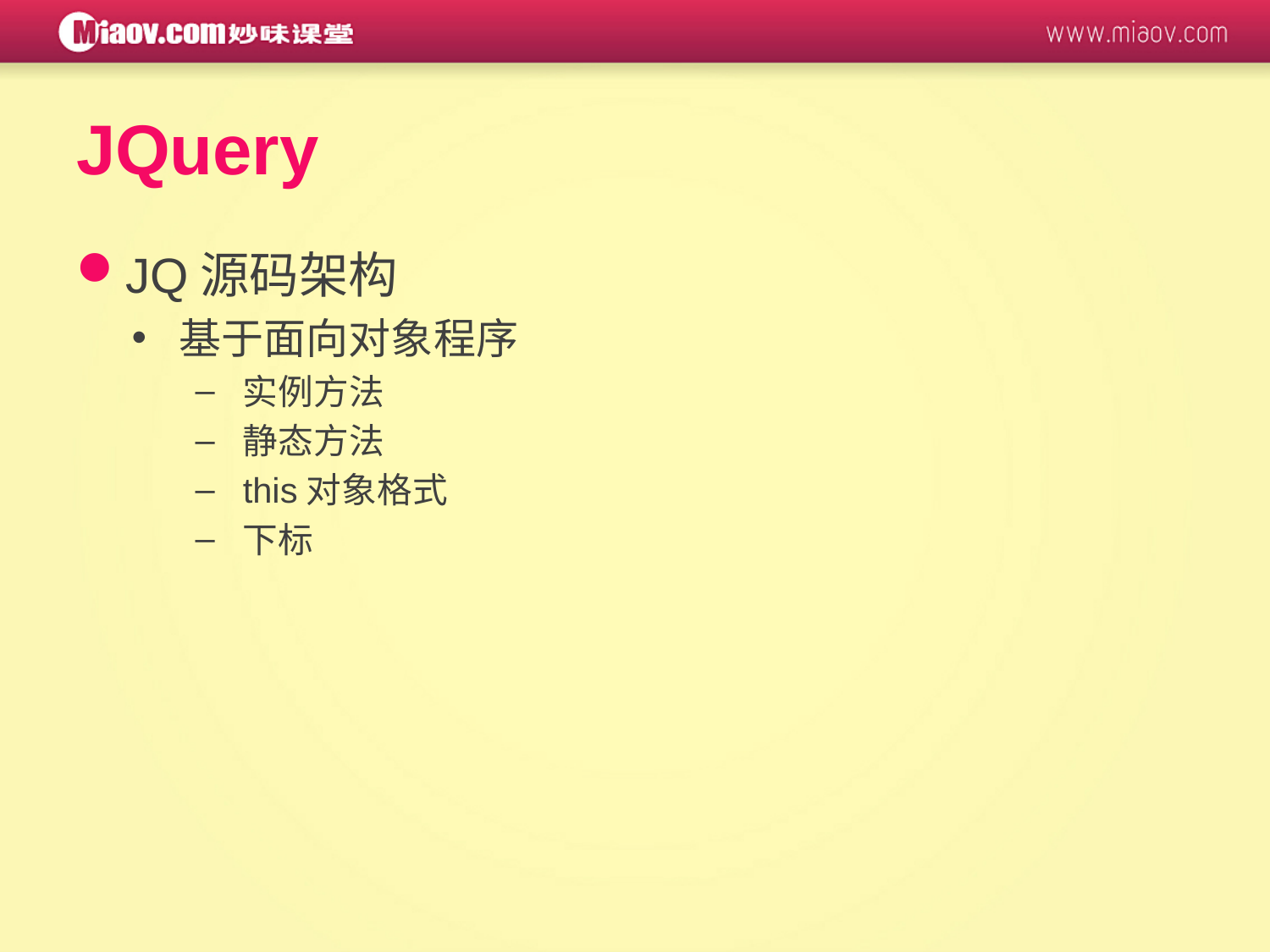

# JQuery
JQ源码架构
基于面向对象程序
实例方法
静态方法
this对象格式
下标